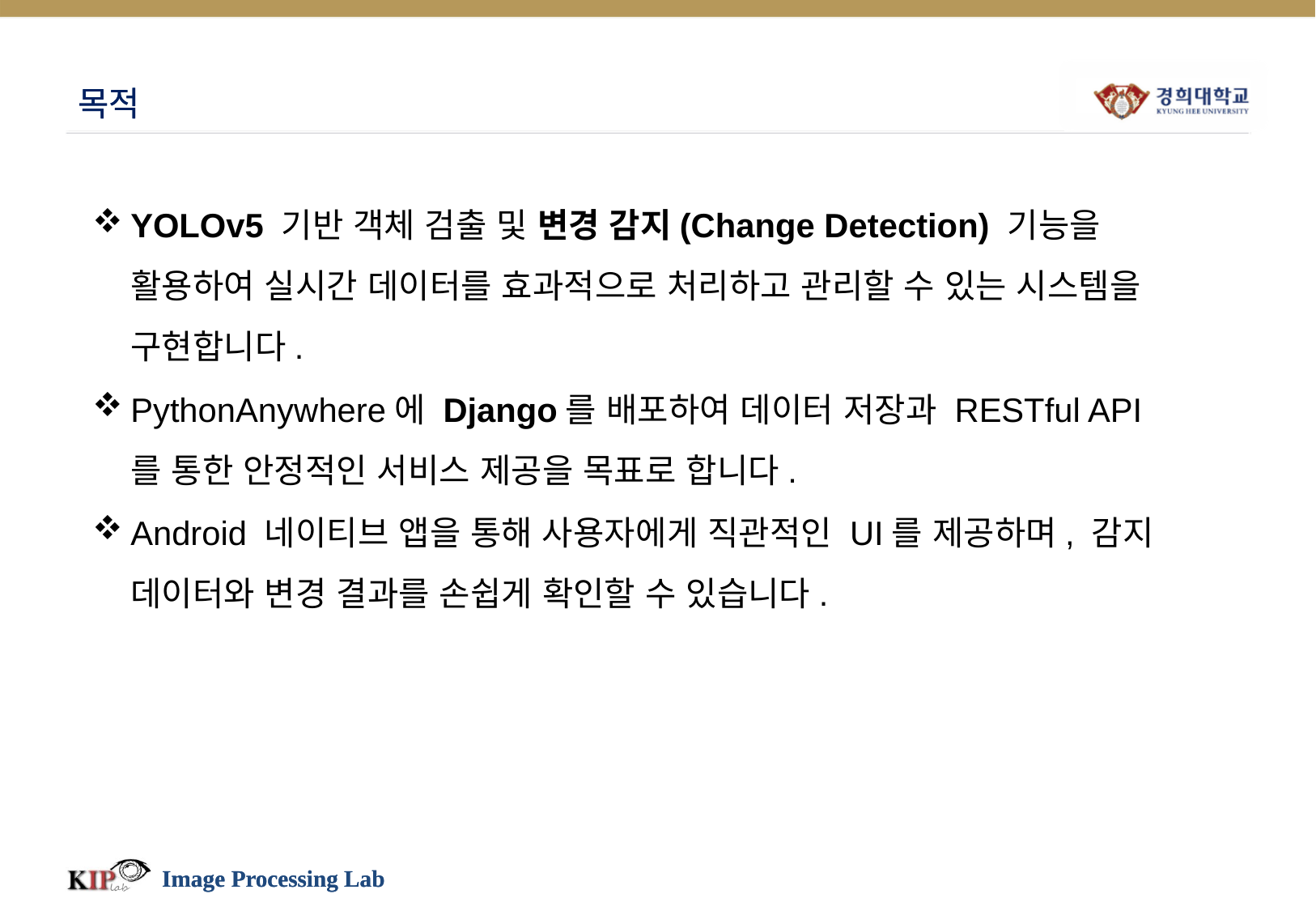

# 목적
목적
YOLOv5 기반 객체 검출 및 변경 감지(Change Detection) 기능을 활용하여 실시간 데이터를 효과적으로 처리하고 관리할 수 있는 시스템을 구현합니다.
PythonAnywhere에 Django를 배포하여 데이터 저장과 RESTful API를 통한 안정적인 서비스 제공을 목표로 합니다.
Android 네이티브 앱을 통해 사용자에게 직관적인 UI를 제공하며, 감지 데이터와 변경 결과를 손쉽게 확인할 수 있습니다.
Image Processing Lab
Image Processing Lab